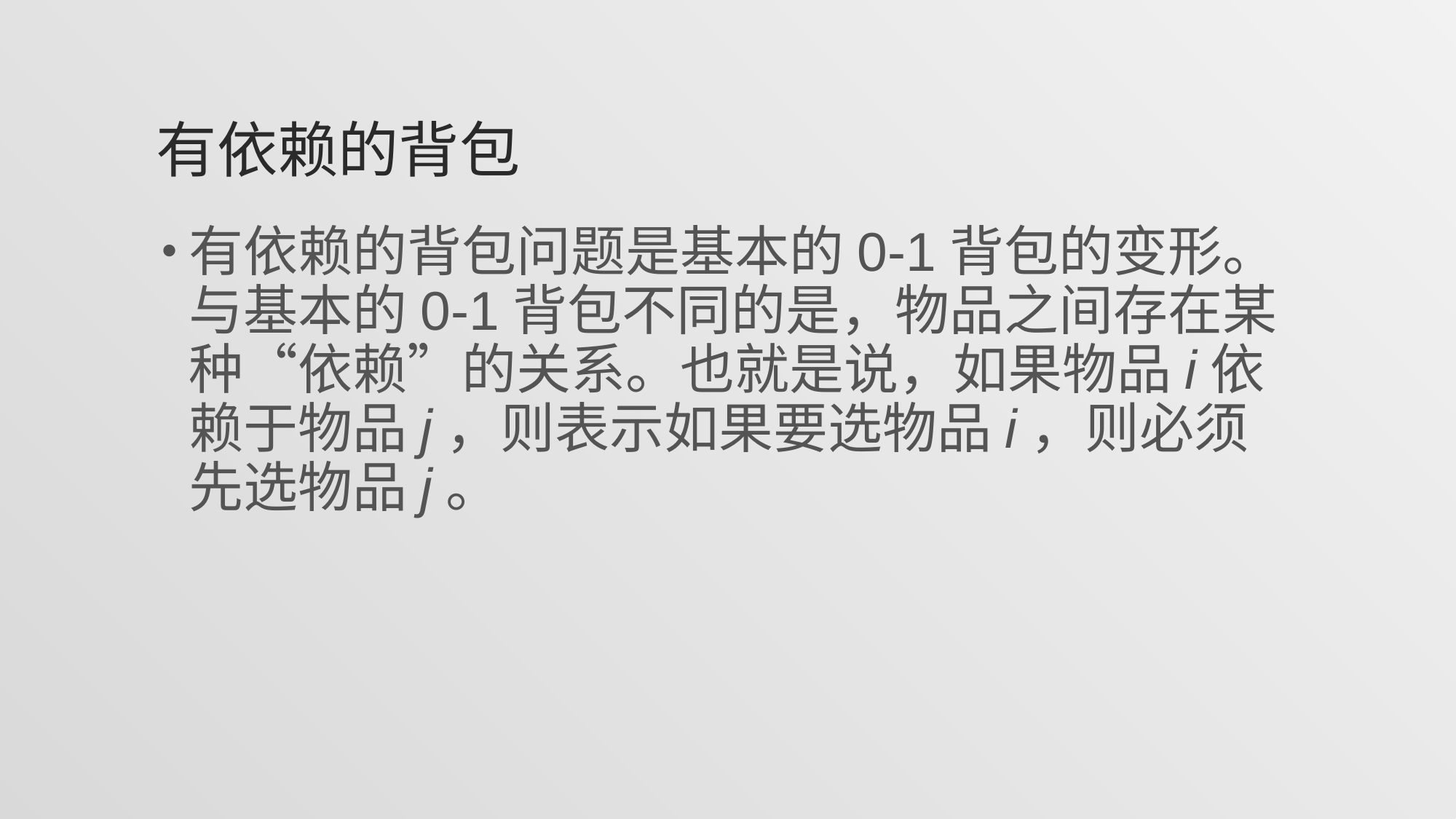

# 有依赖的背包
有依赖的背包问题是基本的0-1背包的变形。与基本的0-1背包不同的是，物品之间存在某种“依赖”的关系。也就是说，如果物品i依赖于物品j，则表示如果要选物品i，则必须先选物品j。